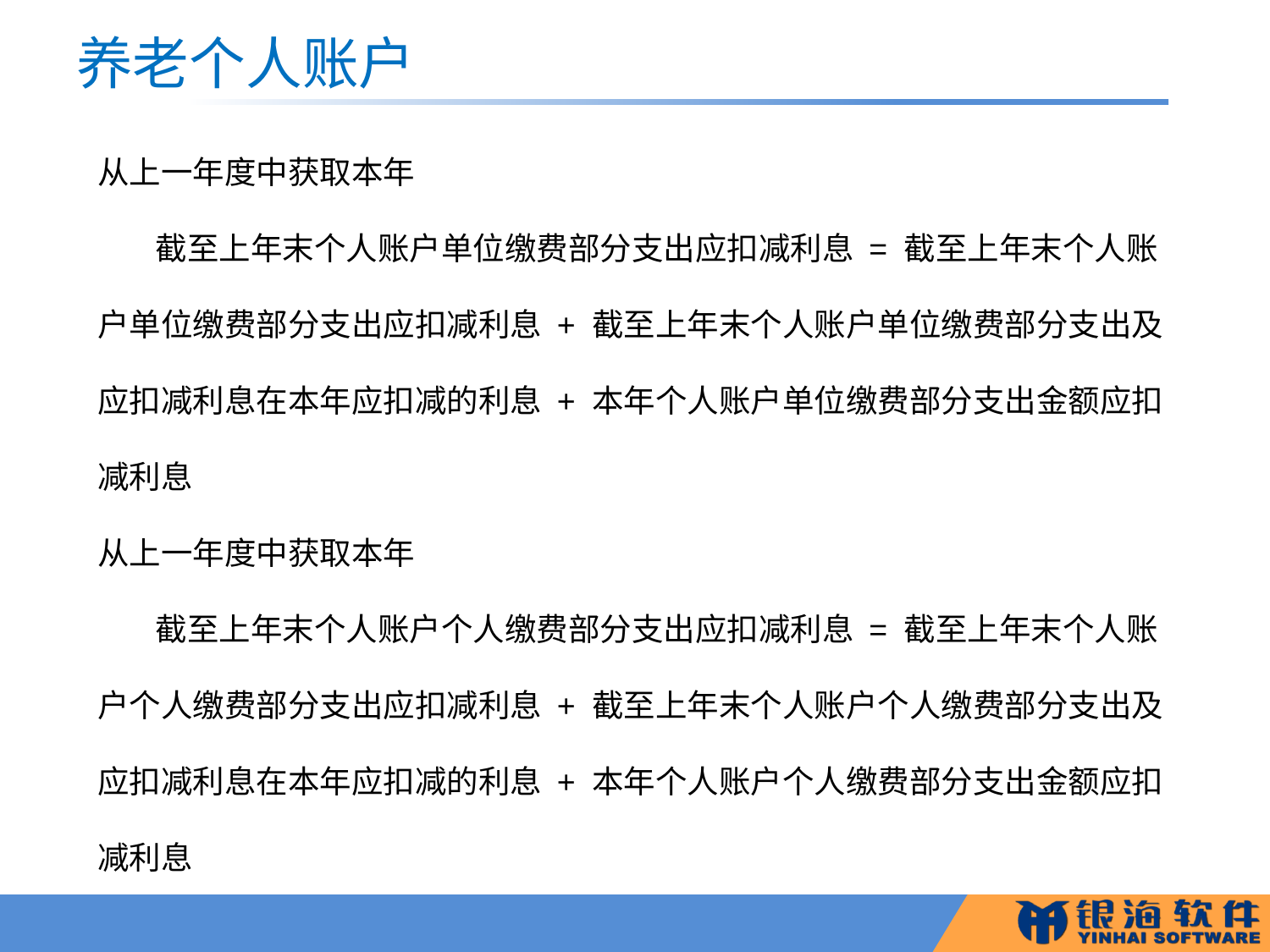

# 养老个人账户
从上一年度中获取本年
       截至上年末个人账户单位缴费部分支出应扣减利息 = 截至上年末个人账户单位缴费部分支出应扣减利息 + 截至上年末个人账户单位缴费部分支出及应扣减利息在本年应扣减的利息 + 本年个人账户单位缴费部分支出金额应扣减利息
从上一年度中获取本年
       截至上年末个人账户个人缴费部分支出应扣减利息 = 截至上年末个人账户个人缴费部分支出应扣减利息 + 截至上年末个人账户个人缴费部分支出及应扣减利息在本年应扣减的利息 + 本年个人账户个人缴费部分支出金额应扣减利息